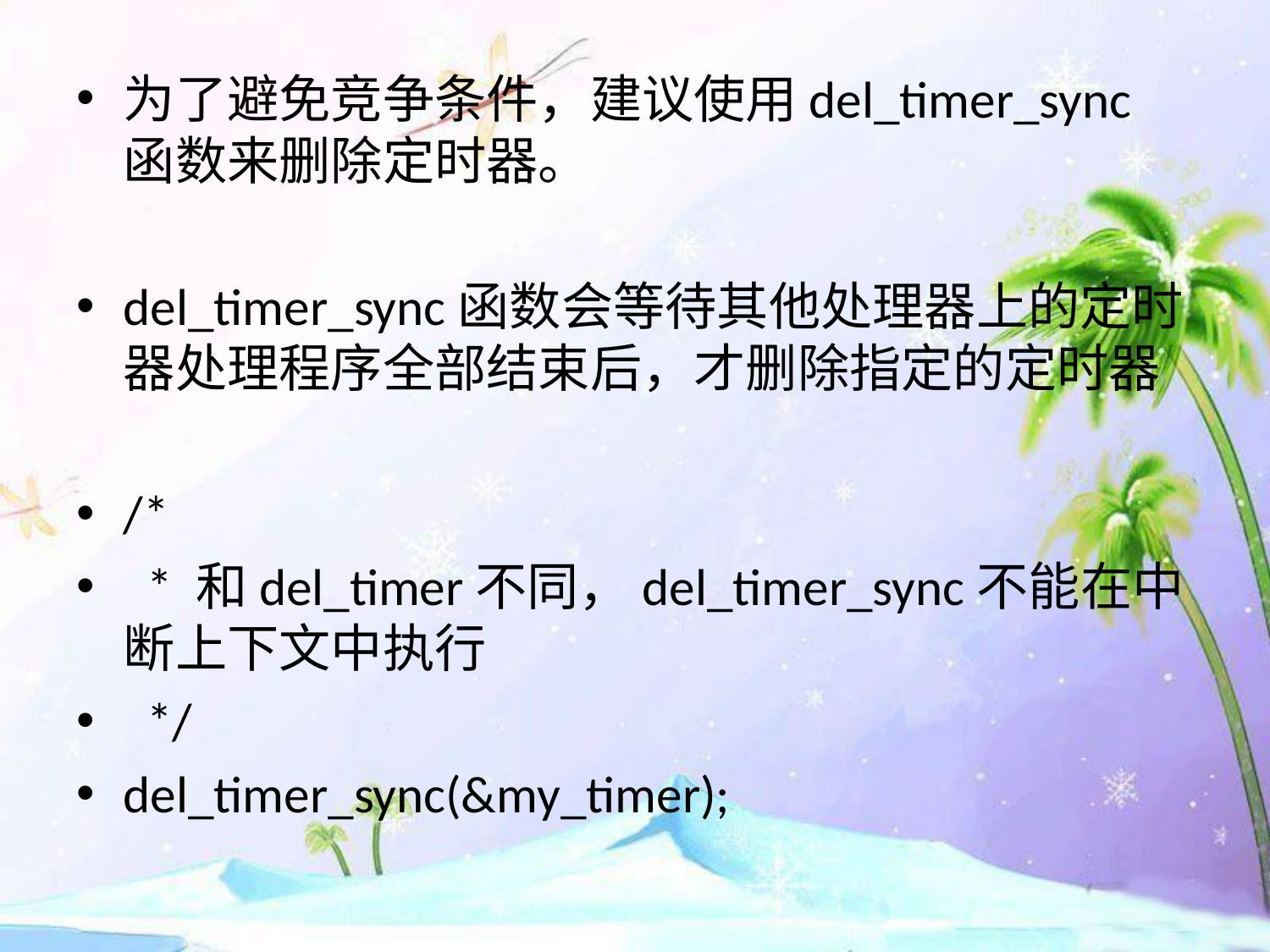

为了避免竞争条件，建议使用del_timer_sync函数来删除定时器。

del_timer_sync函数会等待其他处理器上的定时器处理程序全部结束后，才删除指定的定时器

/*
  * 和del_timer不同，del_timer_sync不能在中断上下文中执行
  */
del_timer_sync(&my_timer);